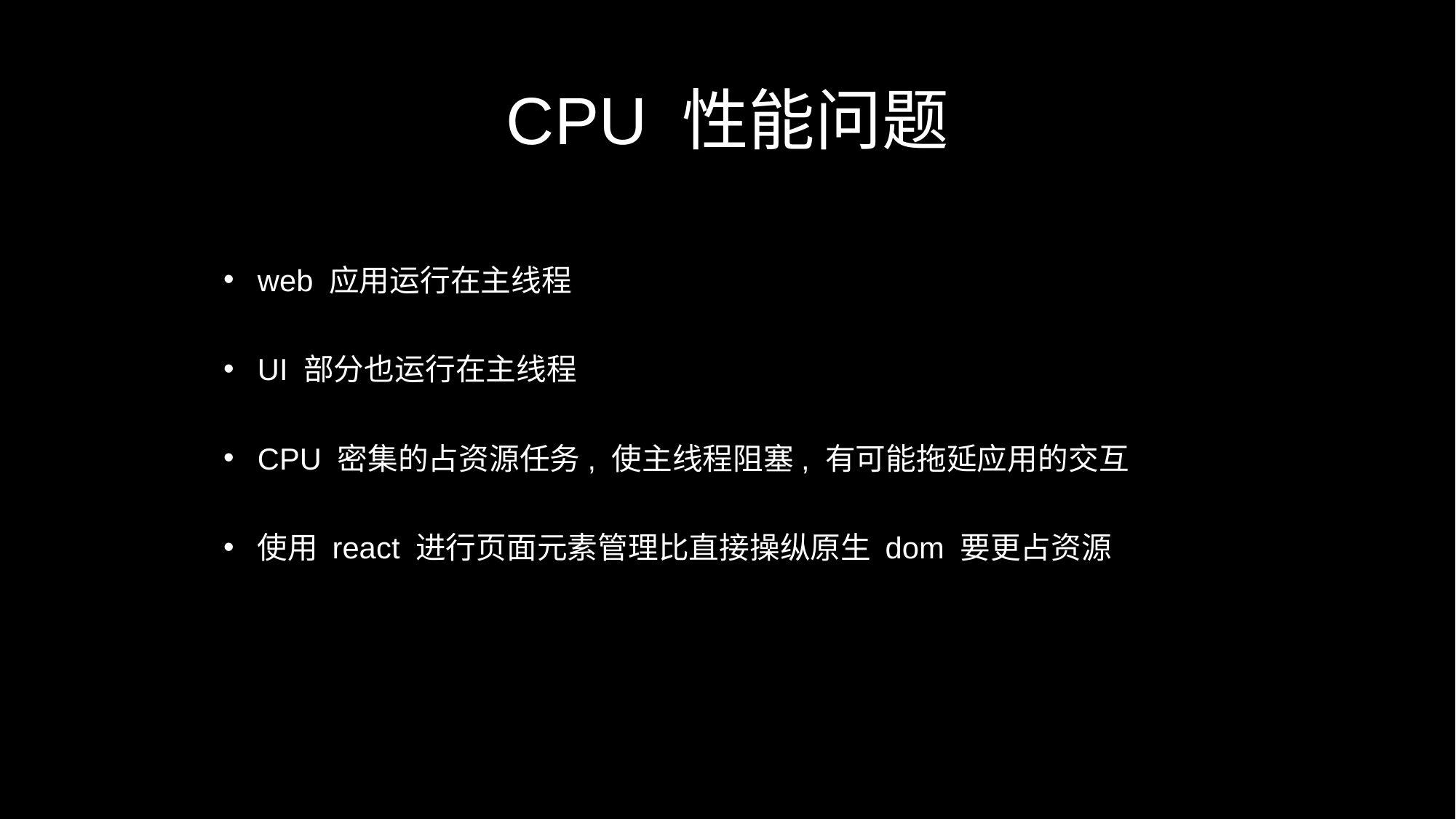

# CPU 性能问题
web 应用运行在主线程
UI 部分也运行在主线程
CPU 密集的占资源任务, 使主线程阻塞, 有可能拖延应用的交互
使用 react 进行页面元素管理比直接操纵原生 dom 要更占资源